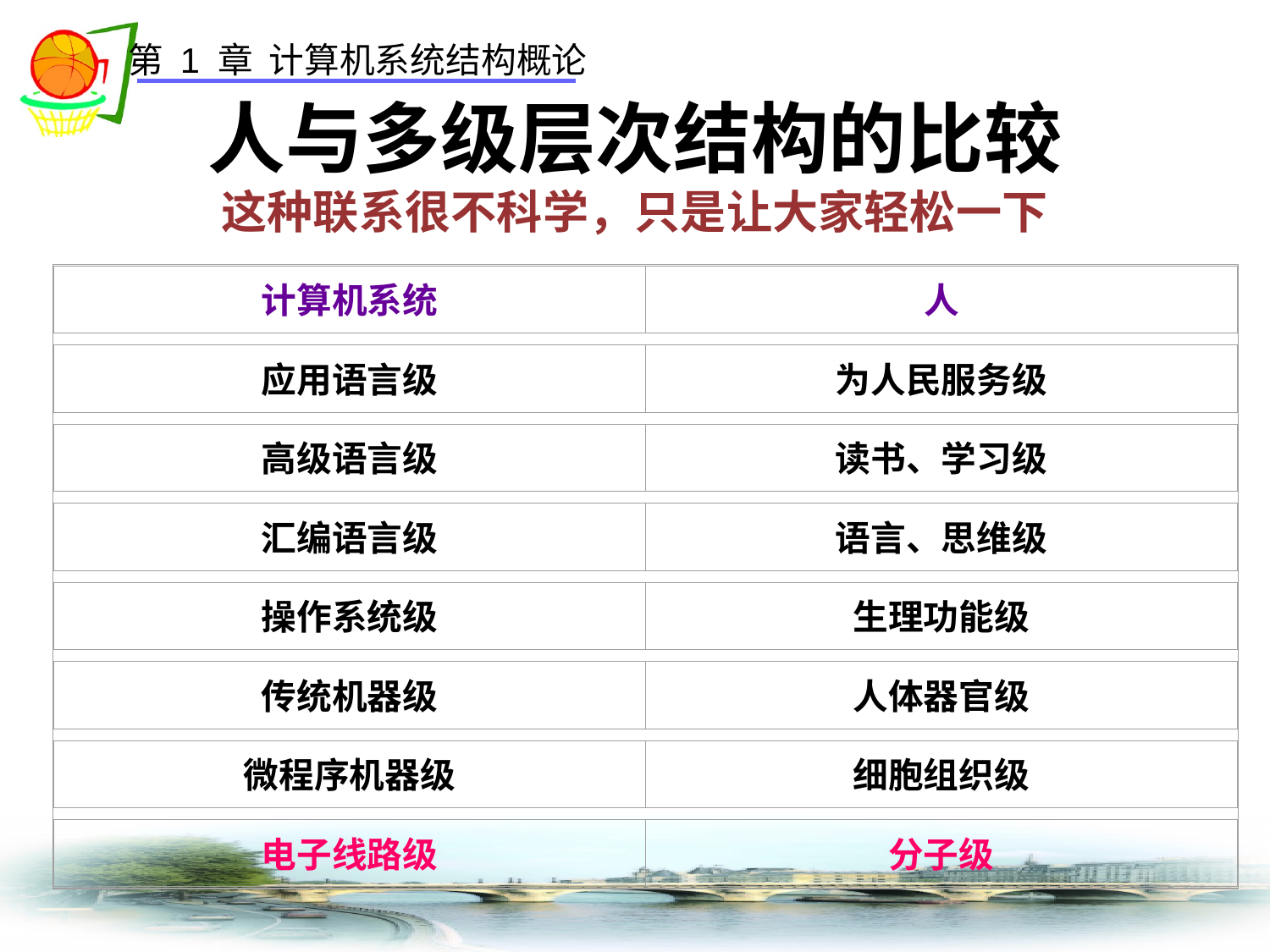

# 人与多级层次结构的比较 这种联系很不科学，只是让大家轻松一下

计算机系统

人

应用语言级

为人民服务级

高级语言级

读书、学习级

汇编语言级

语言、思维级

操作系统级

生理功能级

传统机器级

人体器官级

微程序机器级

细胞组织级

电子线路级

分子级